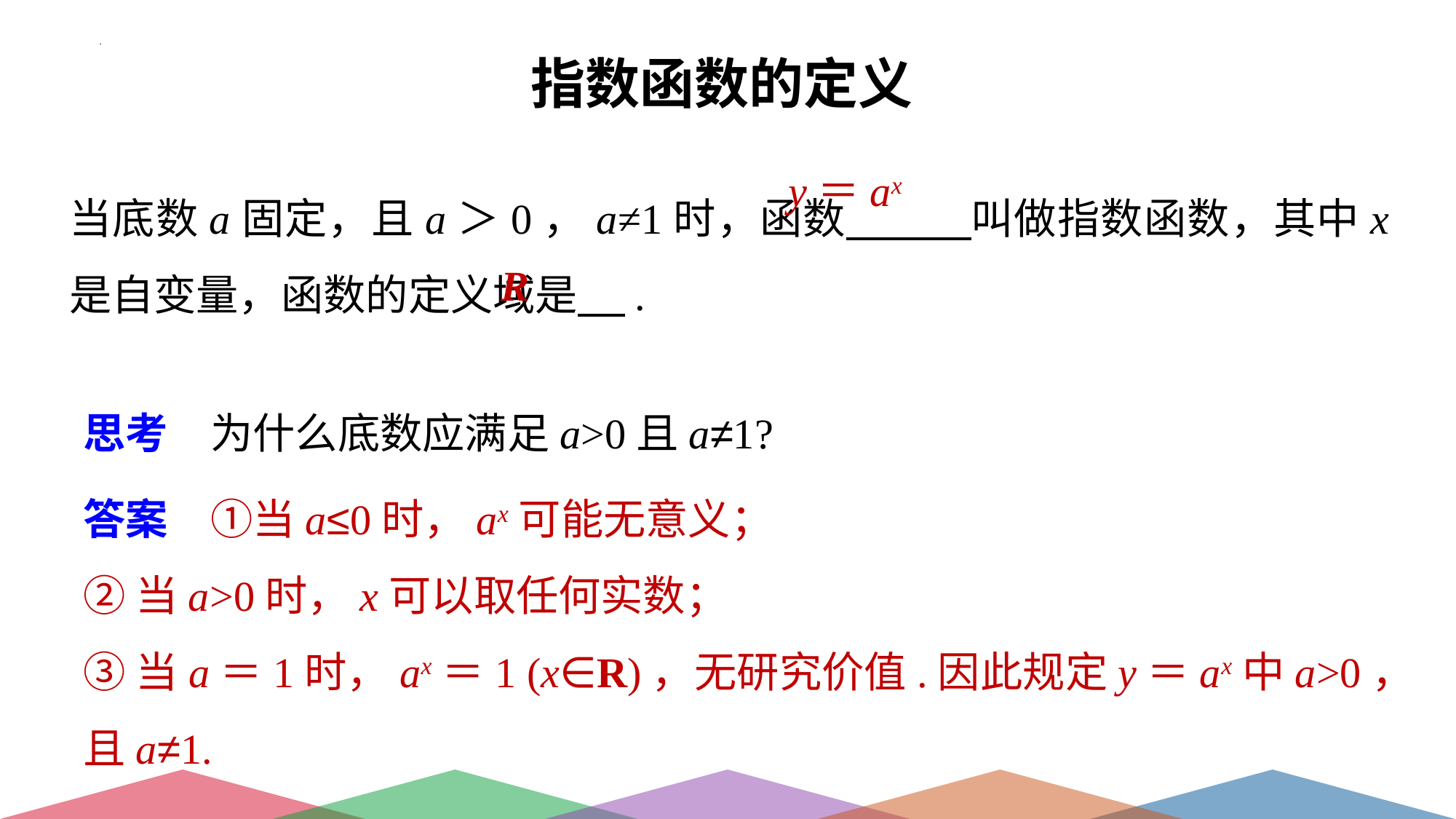

指数函数的定义
y＝ax
当底数a固定，且a＞0，a≠1时，函数            叫做指数函数，其中x是自变量，函数的定义域是     .
R
思考　为什么底数应满足a>0且a≠1?
答案　①当a≤0时，ax可能无意义；
②当a>0时，x可以取任何实数；
③当a＝1时，ax＝1 (x∈R)，无研究价值.因此规定y＝ax中a>0，且a≠1.